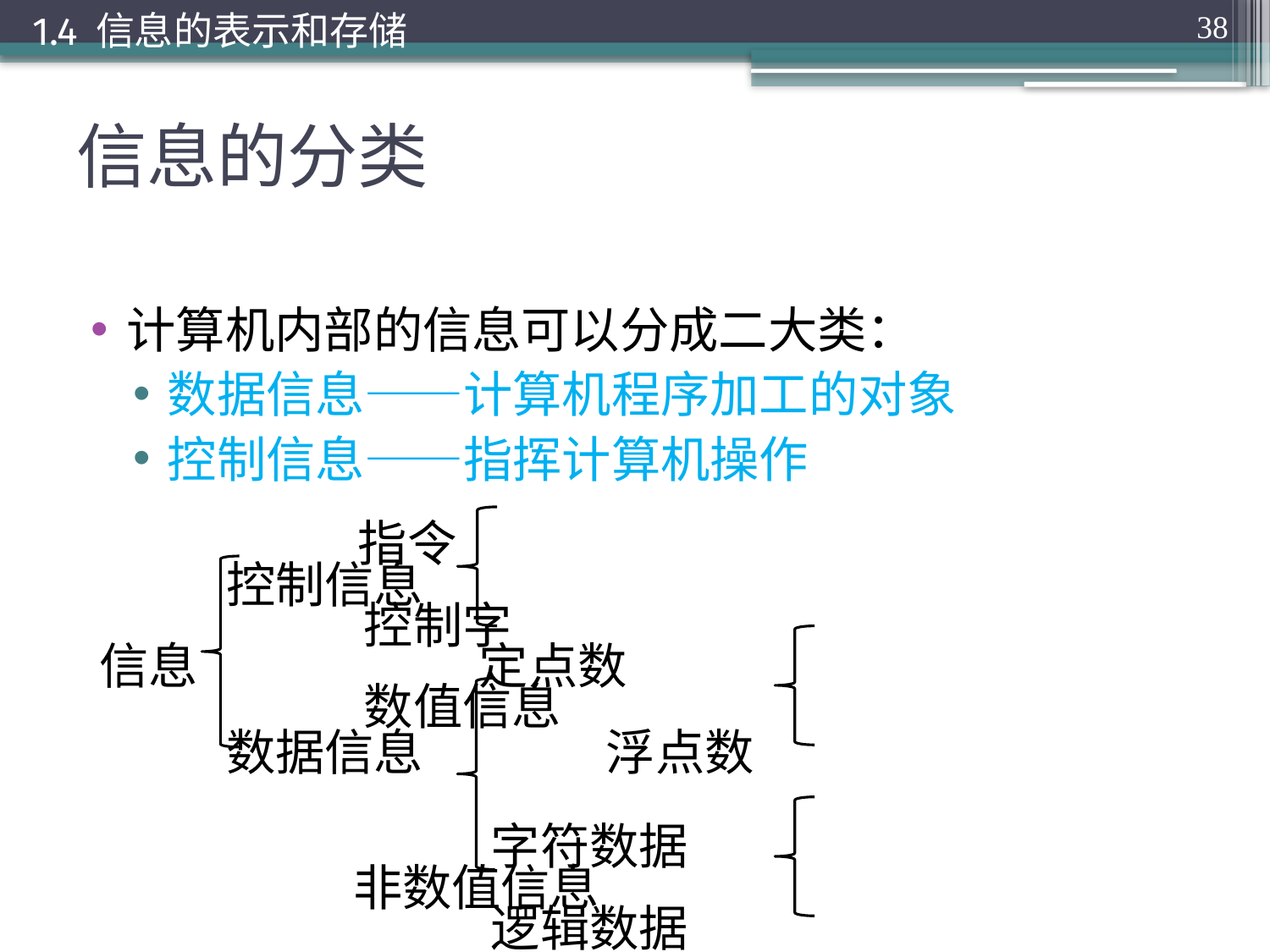

1.4 信息的表示和存储
38
# 信息的分类

计算机内部的信息可以分成二大类：
数据信息——计算机程序加工的对象
控制信息——指挥计算机操作

 	             指令
    	 控制信息
     	        	  控制字
 信息	                      	  定点数
     	        	  数值信息
     	 数据信息	           	  浮点数

               	           	  字符数据
               	 非数值信息
                            	  逻辑数据